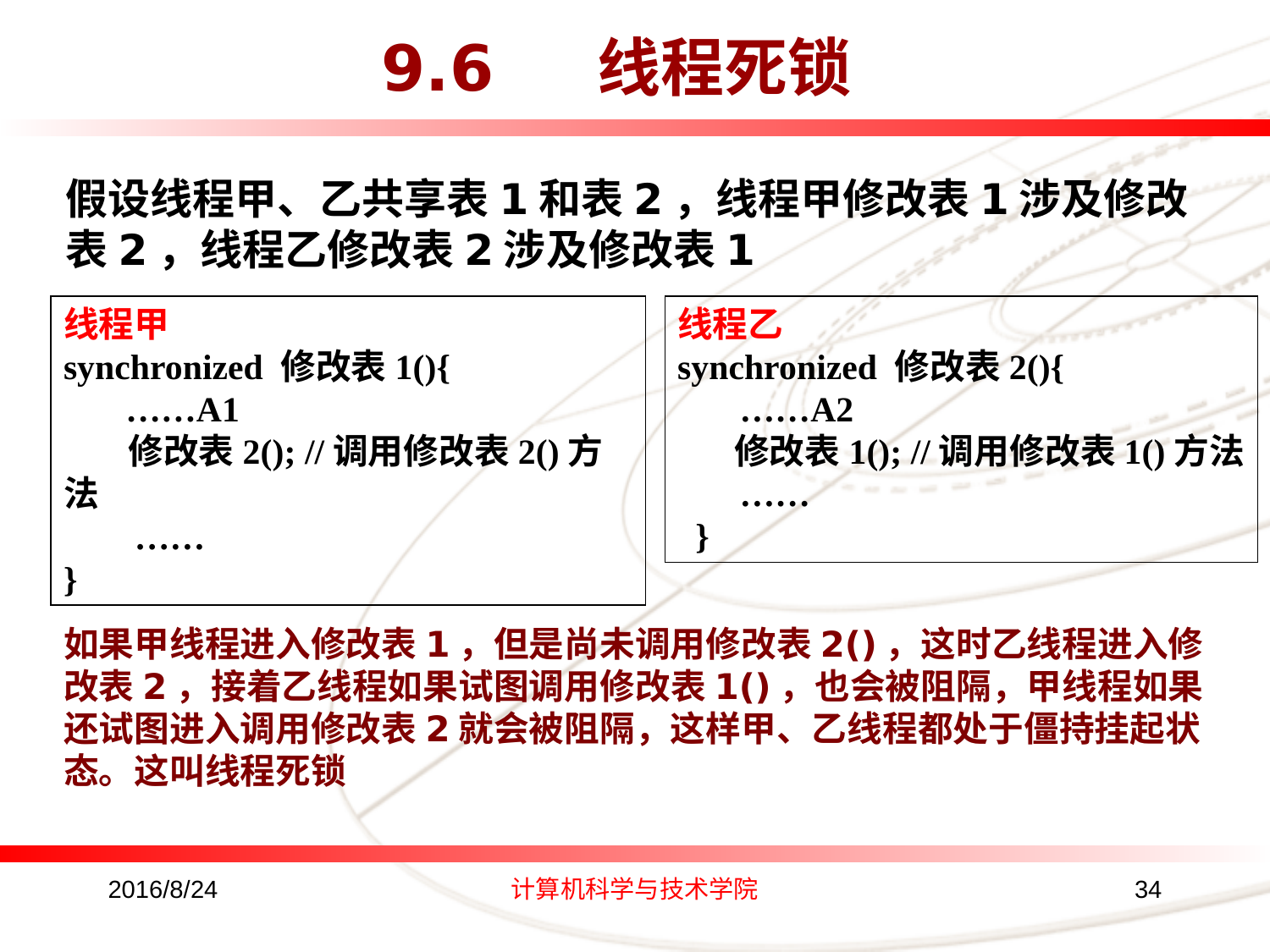

9.6    线程死锁
假设线程甲、乙共享表1和表2，线程甲修改表1涉及修改表2，线程乙修改表2涉及修改表1
线程甲
synchronized 修改表1(){
       ……A1
       修改表2(); //调用修改表2()方法
        ……
}
线程乙
synchronized 修改表2(){
       ……A2
      修改表1(); //调用修改表1()方法
       ……
  }
如果甲线程进入修改表1，但是尚未调用修改表2()，这时乙线程进入修改表2，接着乙线程如果试图调用修改表1()，也会被阻隔，甲线程如果还试图进入调用修改表2就会被阻隔，这样甲、乙线程都处于僵持挂起状态。这叫线程死锁
2016/8/24
计算机科学与技术学院
34